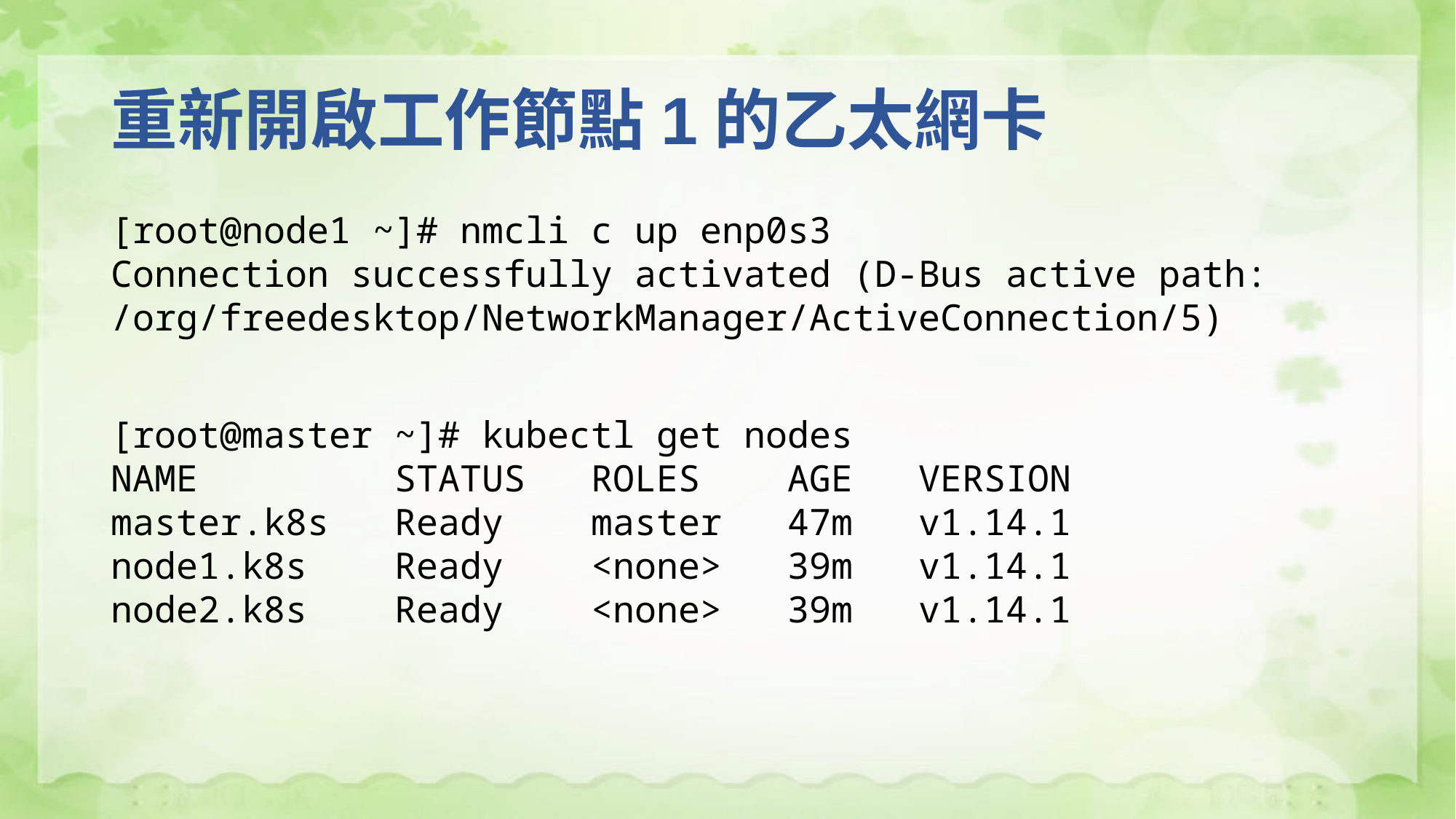

# 重新開啟工作節點1的乙太網卡
[root@node1 ~]# nmcli c up enp0s3
Connection successfully activated (D-Bus active path: /org/freedesktop/NetworkManager/ActiveConnection/5)
[root@master ~]# kubectl get nodes
NAME         STATUS   ROLES    AGE   VERSION
master.k8s   Ready    master   47m   v1.14.1
node1.k8s    Ready    <none>   39m   v1.14.1
node2.k8s    Ready    <none>   39m   v1.14.1